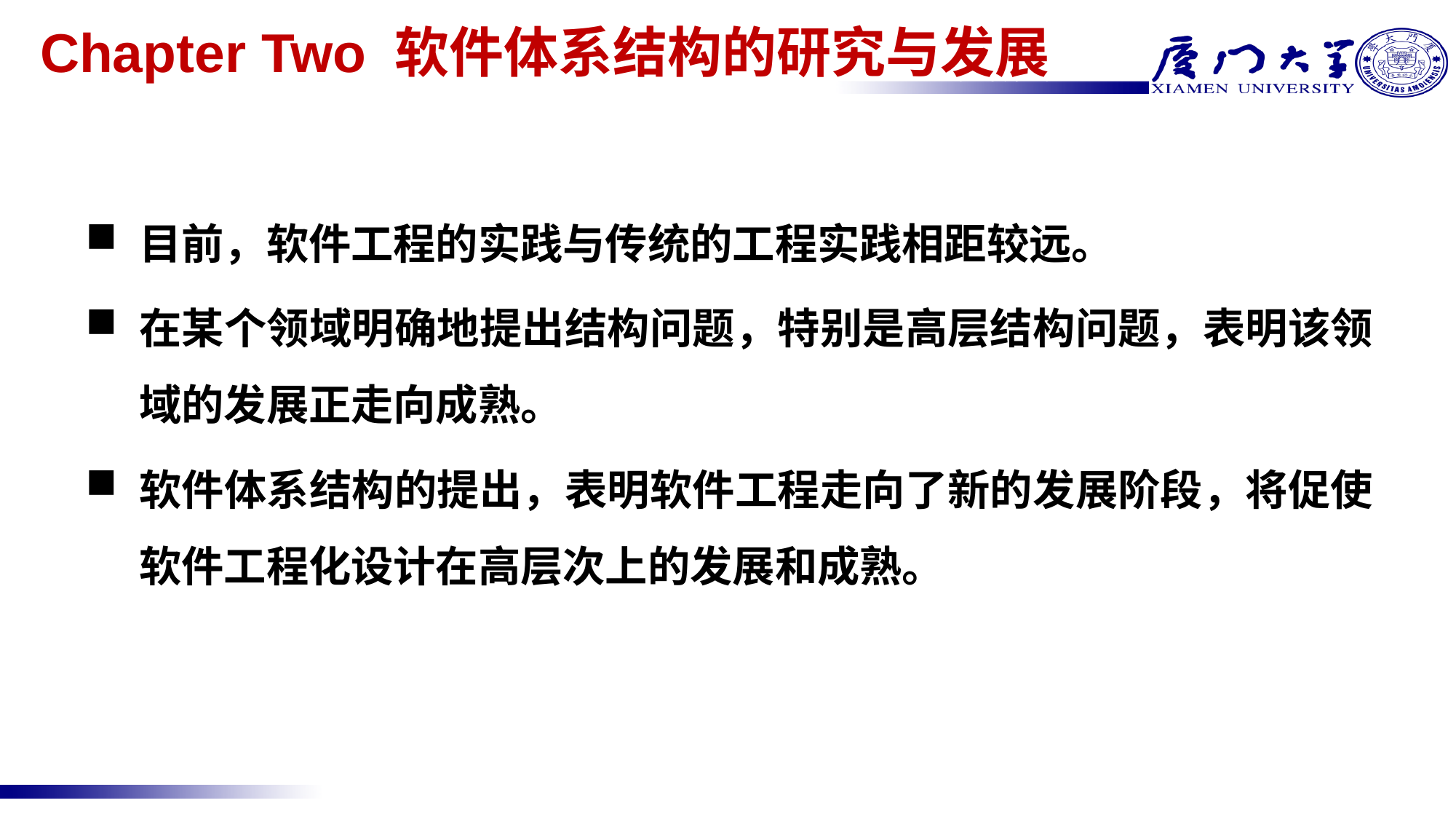

# Chapter Two 软件体系结构的研究与发展
目前，软件工程的实践与传统的工程实践相距较远。
在某个领域明确地提出结构问题，特别是高层结构问题，表明该领域的发展正走向成熟。
软件体系结构的提出，表明软件工程走向了新的发展阶段，将促使软件工程化设计在高层次上的发展和成熟。